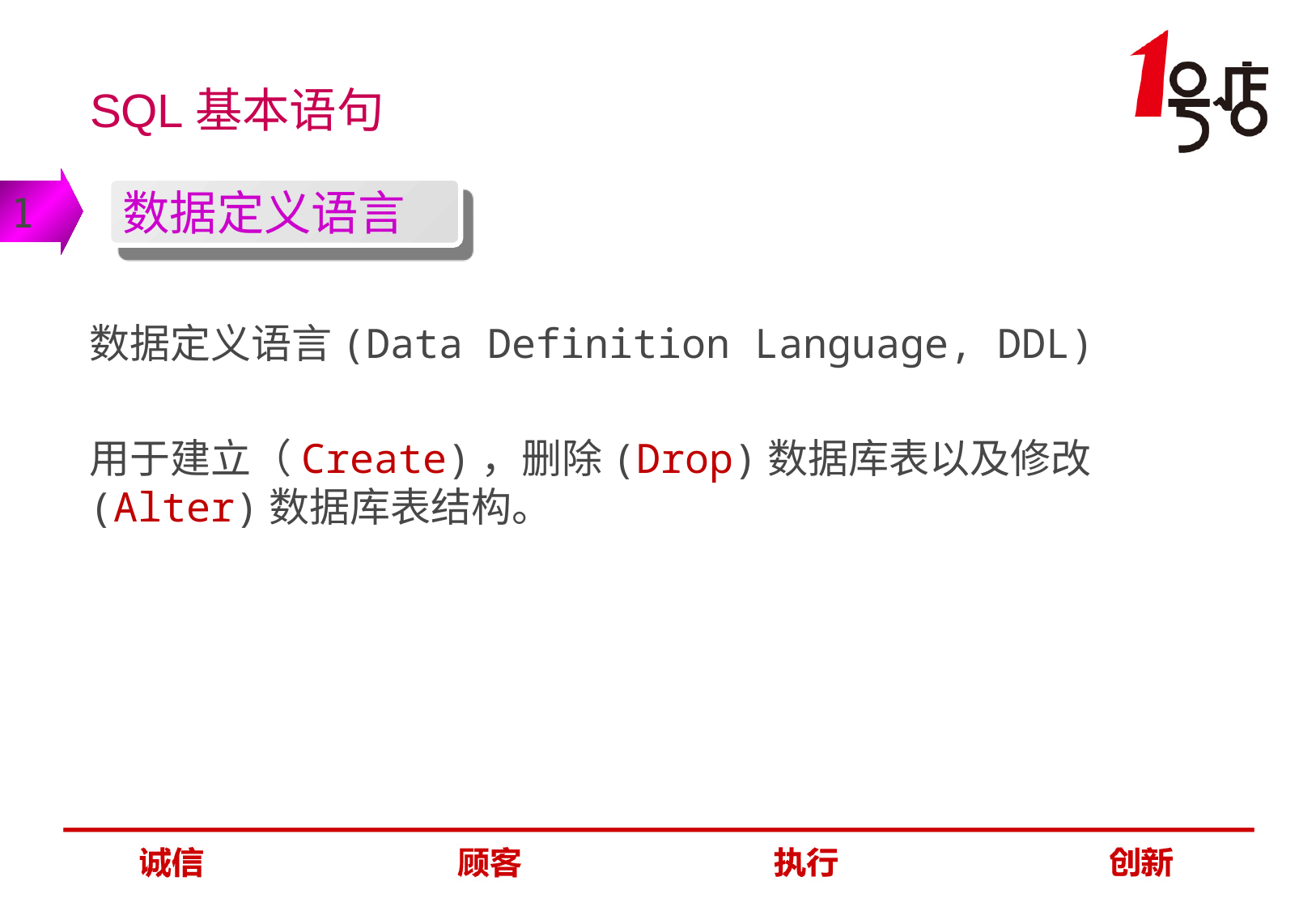

SQL基本语句
1
数据定义语言
数据定义语言(Data Definition Language, DDL)
用于建立（Create)，删除(Drop)数据库表以及修改(Alter)数据库表结构。